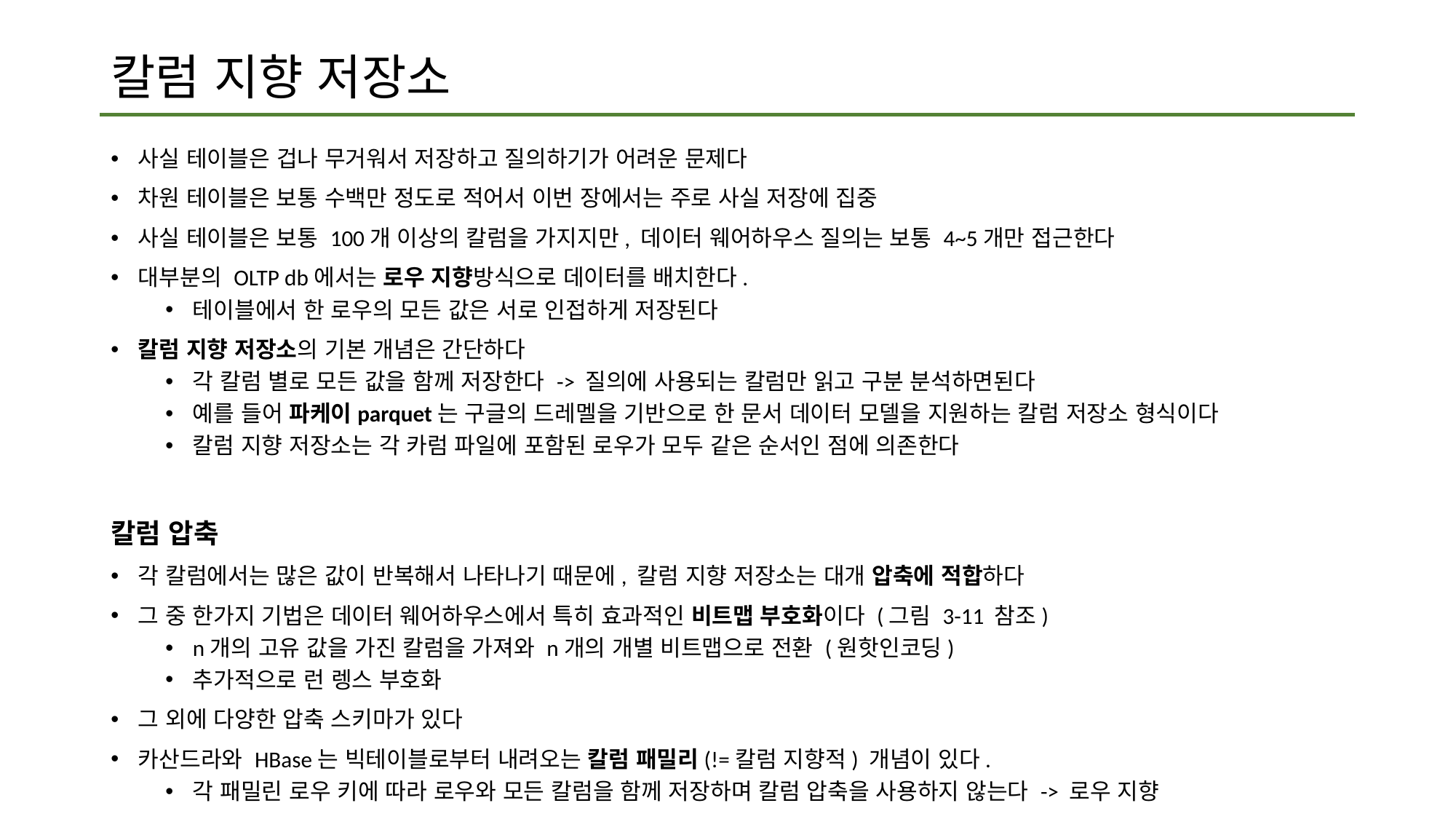

# 칼럼 지향 저장소
사실 테이블은 겁나 무거워서 저장하고 질의하기가 어려운 문제다
차원 테이블은 보통 수백만 정도로 적어서 이번 장에서는 주로 사실 저장에 집중
사실 테이블은 보통 100개 이상의 칼럼을 가지지만, 데이터 웨어하우스 질의는 보통 4~5개만 접근한다
대부분의 OLTP db에서는 로우 지향방식으로 데이터를 배치한다.
테이블에서 한 로우의 모든 값은 서로 인접하게 저장된다
칼럼 지향 저장소의 기본 개념은 간단하다
각 칼럼 별로 모든 값을 함께 저장한다 -> 질의에 사용되는 칼럼만 읽고 구분 분석하면된다
예를 들어 파케이parquet는 구글의 드레멜을 기반으로 한 문서 데이터 모델을 지원하는 칼럼 저장소 형식이다
칼럼 지향 저장소는 각 카럼 파일에 포함된 로우가 모두 같은 순서인 점에 의존한다

칼럼 압축
각 칼럼에서는 많은 값이 반복해서 나타나기 때문에, 칼럼 지향 저장소는 대개 압축에 적합하다
그 중 한가지 기법은 데이터 웨어하우스에서 특히 효과적인 비트맵 부호화이다 (그림 3-11 참조)
n개의 고유 값을 가진 칼럼을 가져와 n개의 개별 비트맵으로 전환 (원핫인코딩)
추가적으로 런 렝스 부호화
그 외에 다양한 압축 스키마가 있다
카산드라와 HBase는 빅테이블로부터 내려오는 칼럼 패밀리(!=칼럼 지향적) 개념이 있다.
각 패밀린 로우 키에 따라 로우와 모든 칼럼을 함께 저장하며 칼럼 압축을 사용하지 않는다 -> 로우 지향